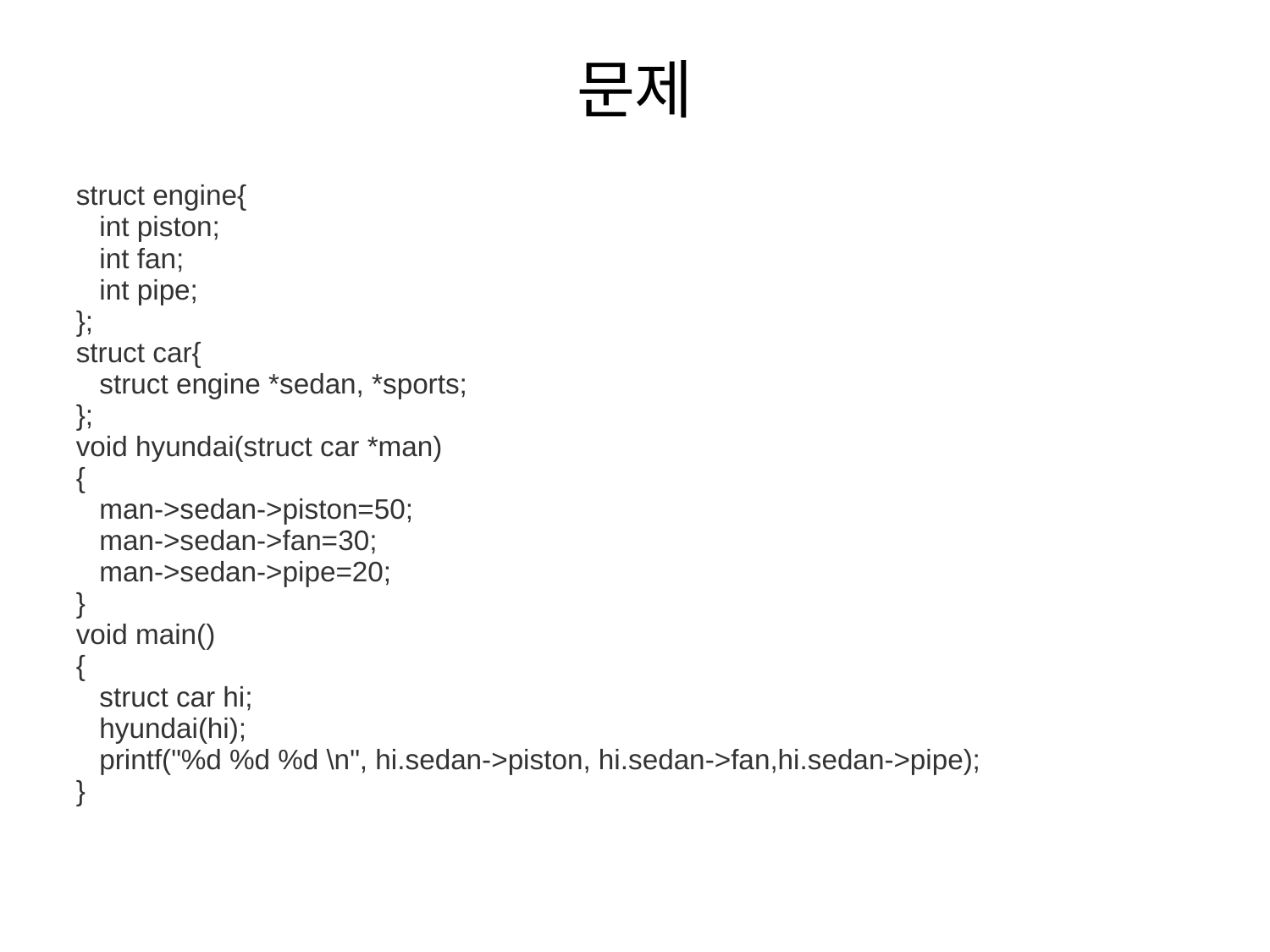

# 문제
| struct engine{   int piston;  int fan;   int pipe; }; struct car{   struct engine \*sedan, \*sports; }; void hyundai(struct car \*man) {  man->sedan->piston=50;   man->sedan->fan=30;   man->sedan->pipe=20; } void main() {   struct car hi;   hyundai(hi);  printf("%d %d %d \n", hi.sedan->piston, hi.sedan->fan,hi.sedan->pipe); } |
| --- |